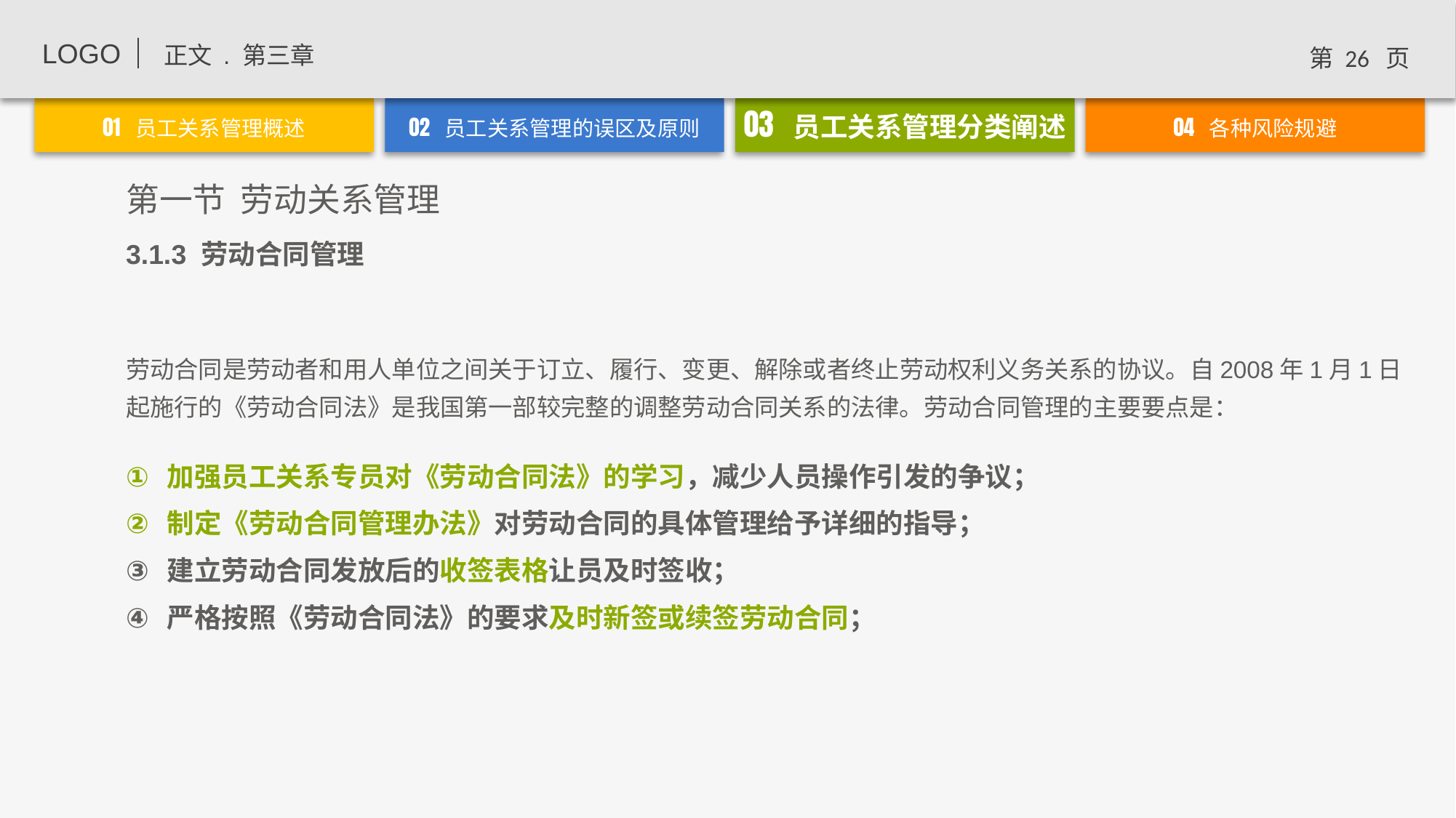

3.1.3 劳动合同管理
劳动合同是劳动者和用人单位之间关于订立、履行、变更、解除或者终止劳动权利义务关系的协议。自2008年1月1日起施行的《劳动合同法》是我国第一部较完整的调整劳动合同关系的法律。劳动合同管理的主要要点是：
加强员工关系专员对《劳动合同法》的学习，减少人员操作引发的争议；
制定《劳动合同管理办法》对劳动合同的具体管理给予详细的指导；
建立劳动合同发放后的收签表格让员及时签收；
严格按照《劳动合同法》的要求及时新签或续签劳动合同；